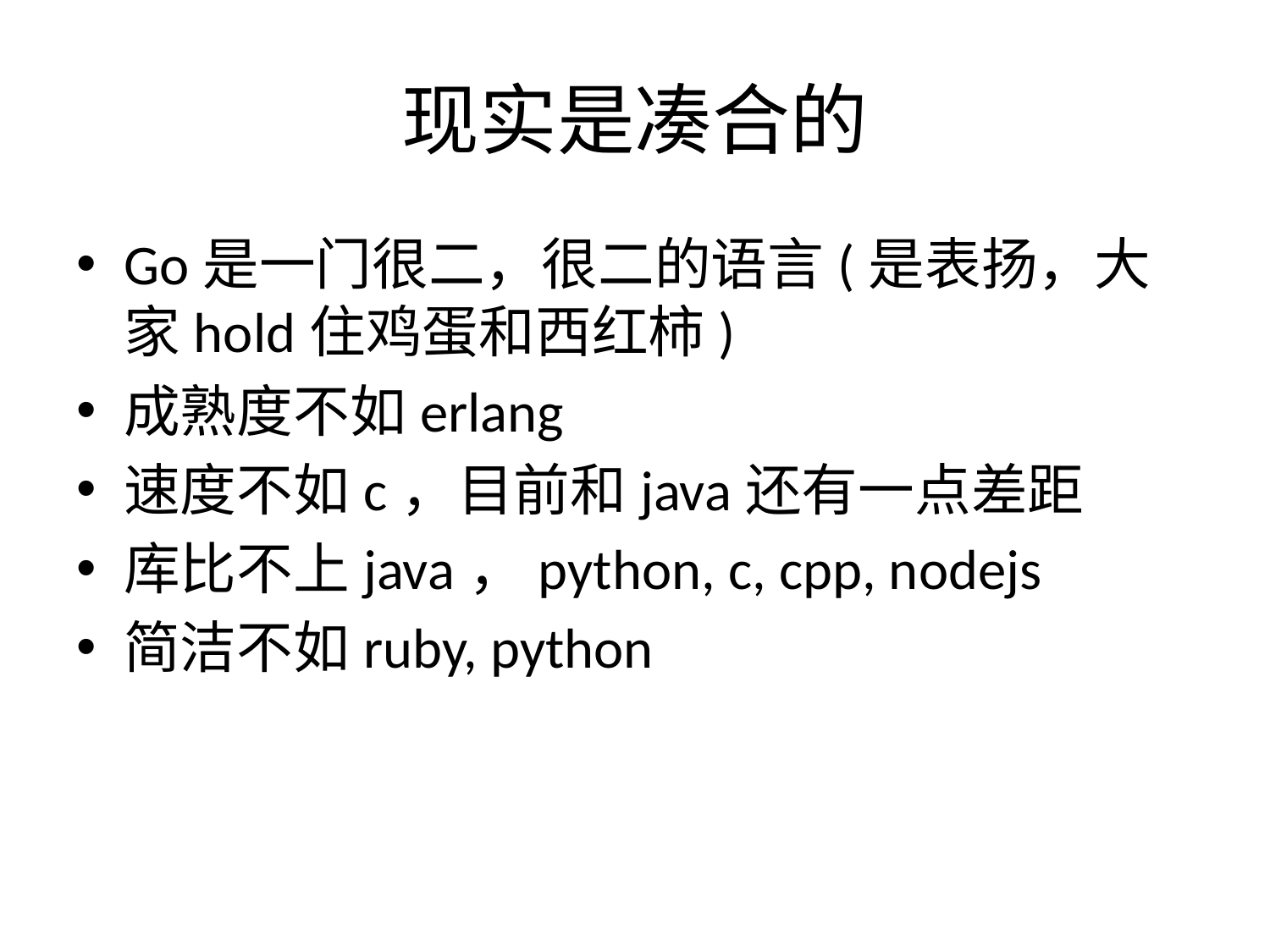

# 现实是凑合的
Go是一门很二，很二的语言(是表扬，大家hold住鸡蛋和西红柿)
成熟度不如erlang
速度不如c，目前和java还有一点差距
库比不上java，python, c, cpp, nodejs
简洁不如ruby, python